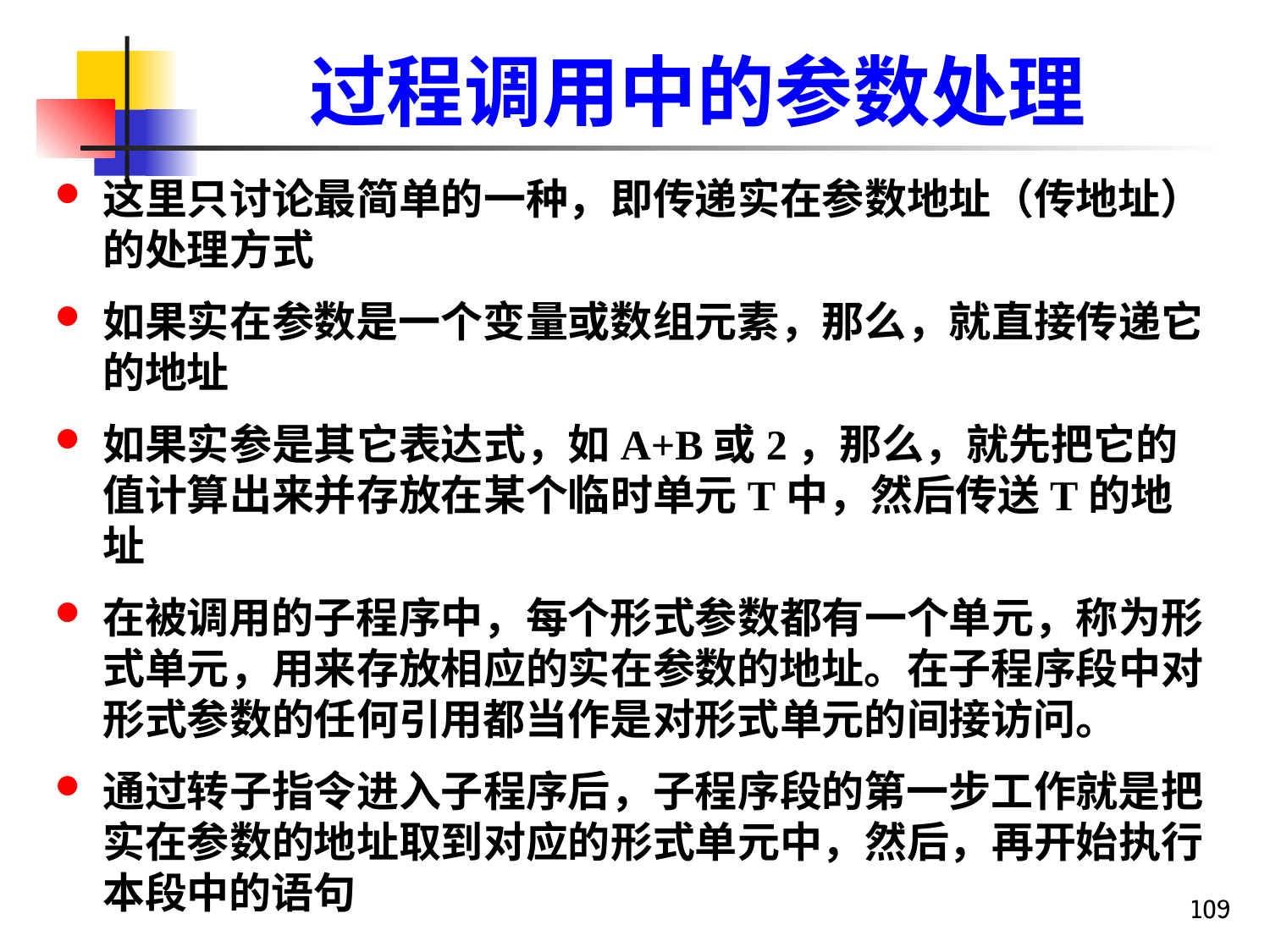

过程调用中的参数处理
这里只讨论最简单的一种，即传递实在参数地址（传地址）的处理方式
如果实在参数是一个变量或数组元素，那么，就直接传递它的地址
如果实参是其它表达式，如A+B或2，那么，就先把它的值计算出来并存放在某个临时单元T中，然后传送T的地址
在被调用的子程序中，每个形式参数都有一个单元，称为形式单元，用来存放相应的实在参数的地址。在子程序段中对形式参数的任何引用都当作是对形式单元的间接访问。
通过转子指令进入子程序后，子程序段的第一步工作就是把实在参数的地址取到对应的形式单元中，然后，再开始执行本段中的语句
109